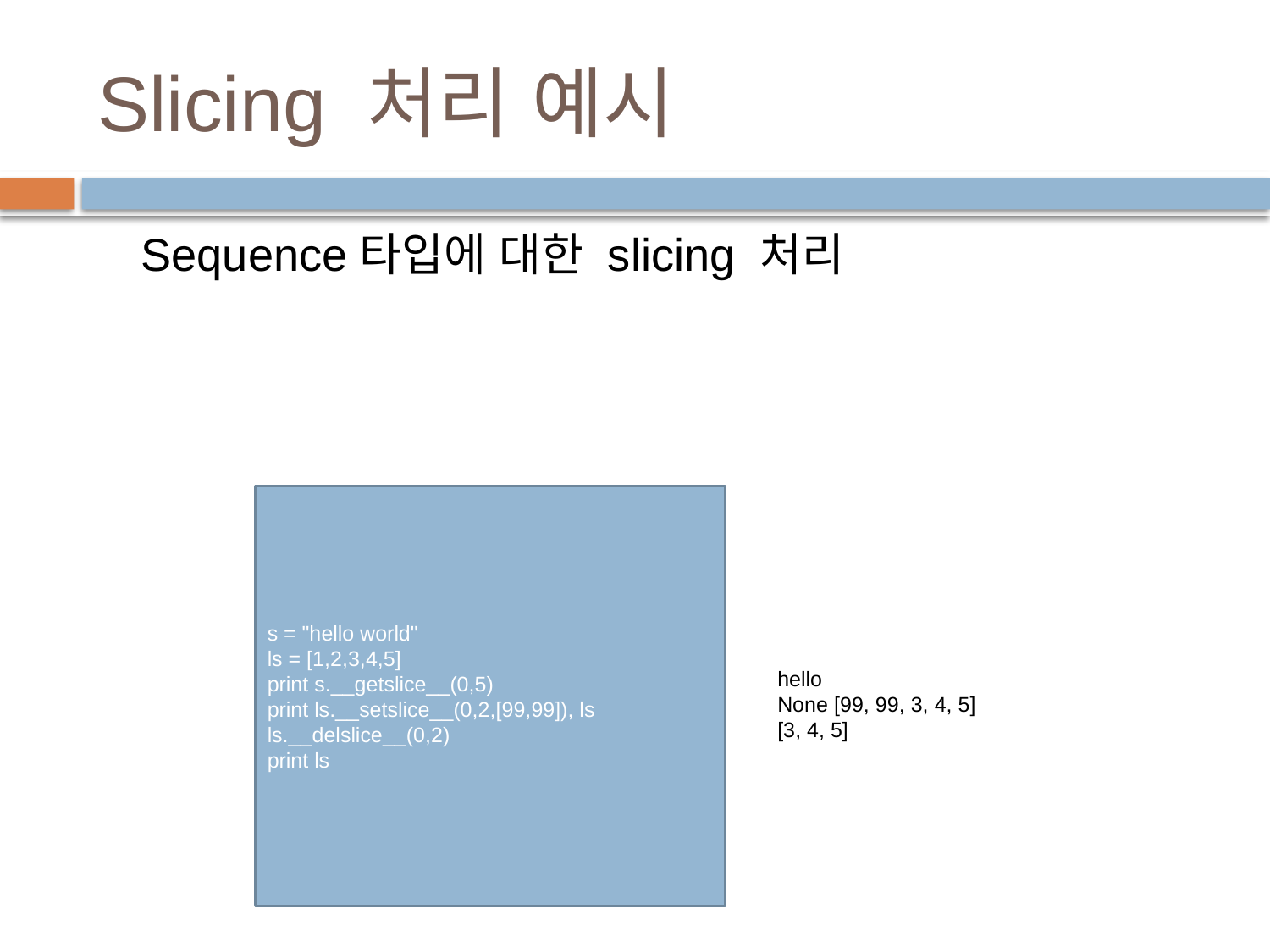

# Slicing 처리 예시
Sequence타입에 대한 slicing 처리

s = "hello world"
ls = [1,2,3,4,5]
print s.__getslice__(0,5)
print ls.__setslice__(0,2,[99,99]), ls
ls.__delslice__(0,2)
print ls
hello
None [99, 99, 3, 4, 5]
[3, 4, 5]